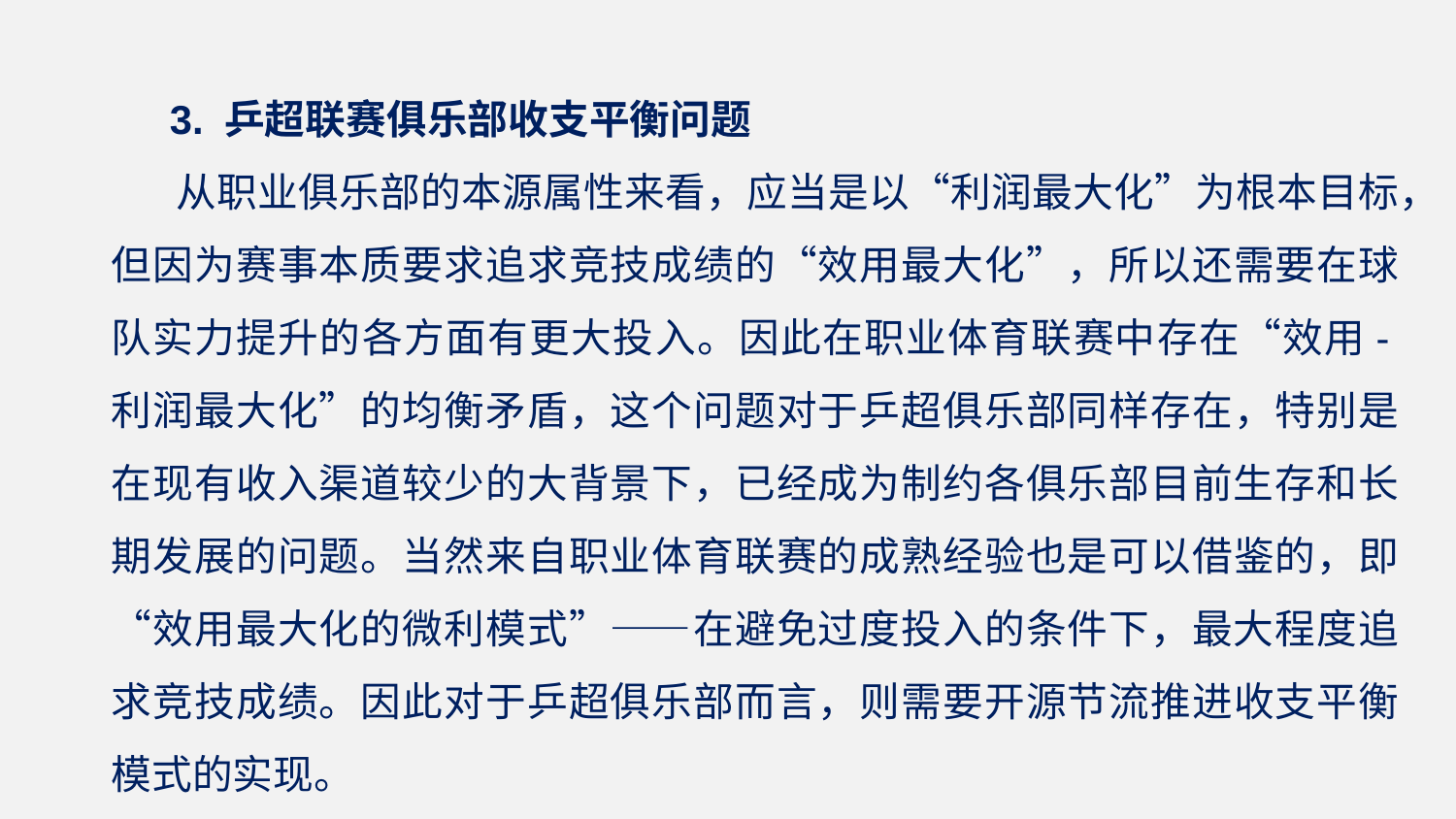

3. 乒超联赛俱乐部收支平衡问题
从职业俱乐部的本源属性来看，应当是以“利润最大化”为根本目标，但因为赛事本质要求追求竞技成绩的“效用最大化”，所以还需要在球队实力提升的各方面有更大投入。因此在职业体育联赛中存在“效用-利润最大化”的均衡矛盾，这个问题对于乒超俱乐部同样存在，特别是在现有收入渠道较少的大背景下，已经成为制约各俱乐部目前生存和长期发展的问题。当然来自职业体育联赛的成熟经验也是可以借鉴的，即“效用最大化的微利模式”——在避免过度投入的条件下，最大程度追求竞技成绩。因此对于乒超俱乐部而言，则需要开源节流推进收支平衡模式的实现。